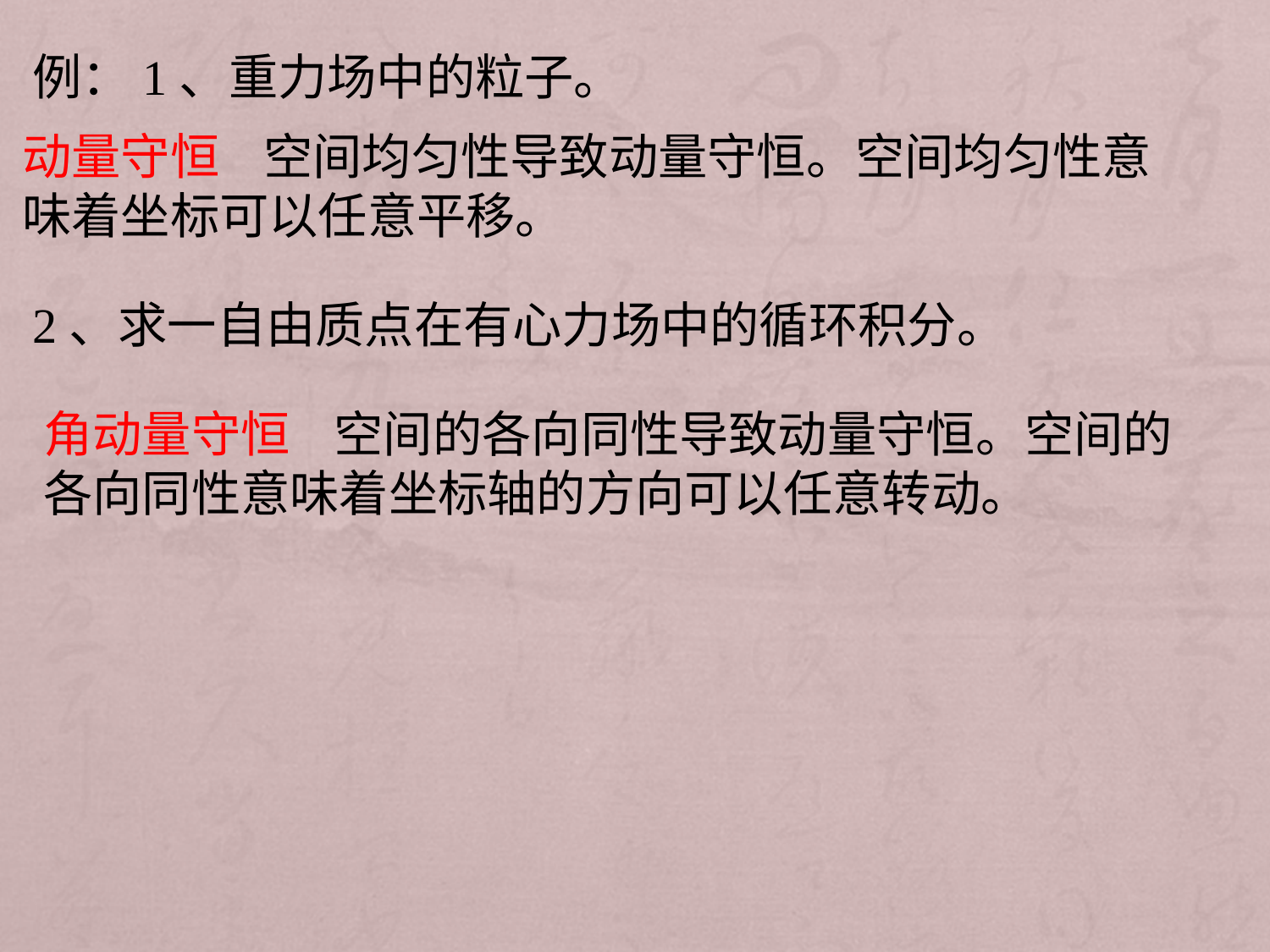

例：1、重力场中的粒子。
动量守恒    空间均匀性导致动量守恒。空间均匀性意味着坐标可以任意平移。
2、求一自由质点在有心力场中的循环积分。
角动量守恒    空间的各向同性导致动量守恒。空间的各向同性意味着坐标轴的方向可以任意转动。